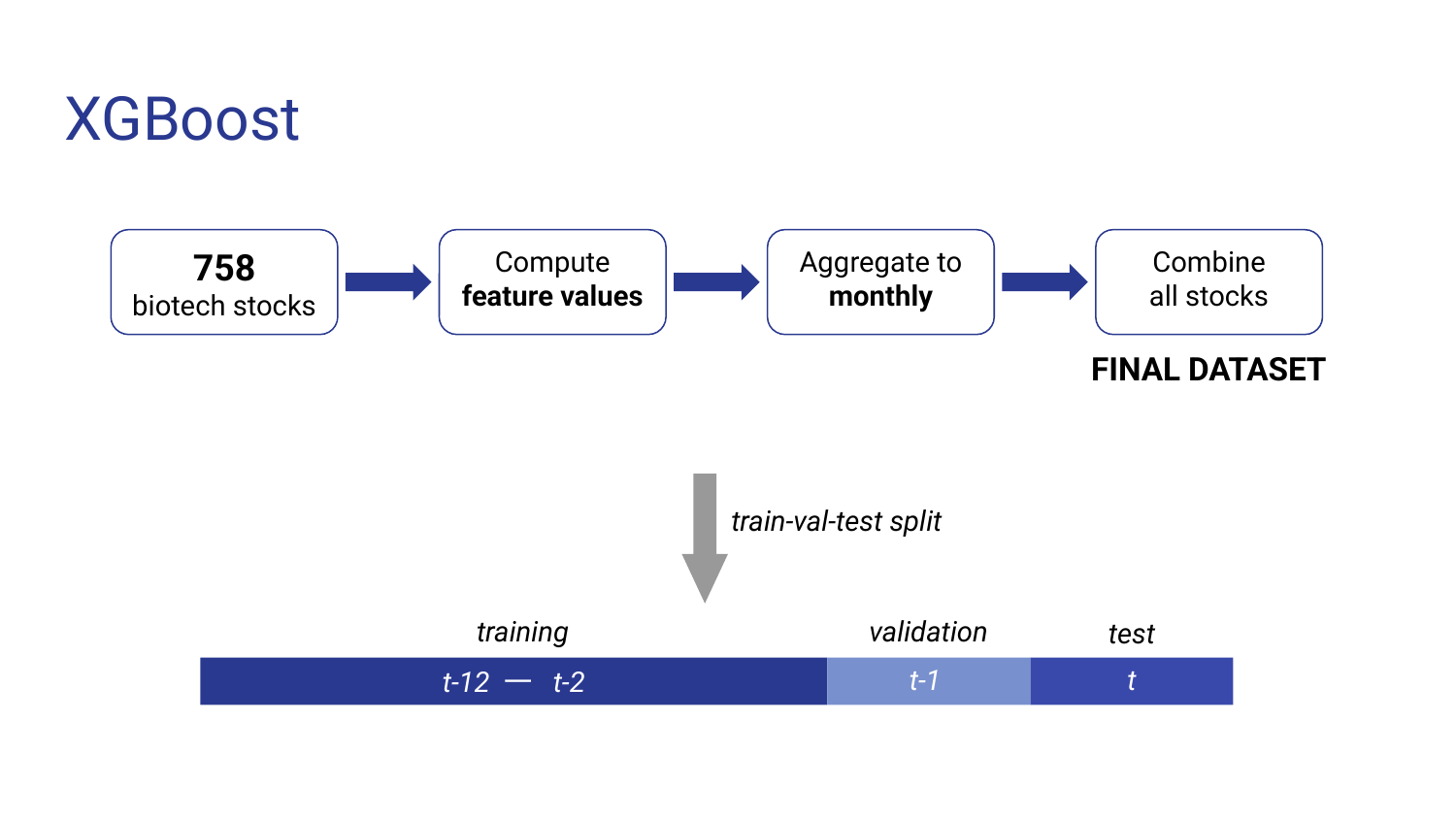

# XGBoost

758
biotech stocks

Compute
feature values

Aggregate to
monthly

Combine
all stocks

FINAL DATASET

train-val-test split
training
validation
test
t-1
t
t-12 一  t-2